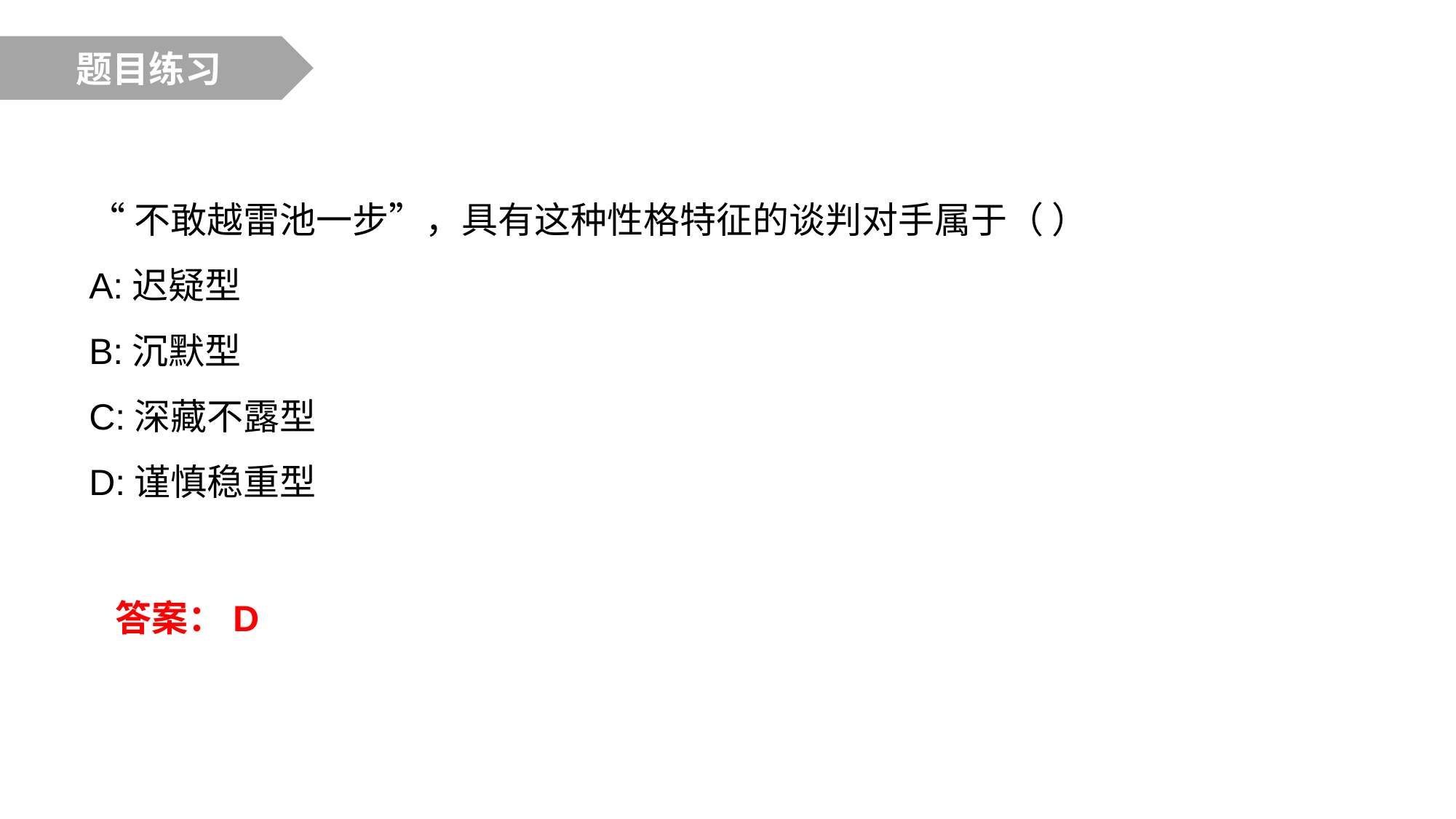

题目练习
“不敢越雷池一步”，具有这种性格特征的谈判对手属于（ ）
A:迟疑型
B:沉默型
C:深藏不露型
D:谨慎稳重型
答案：D